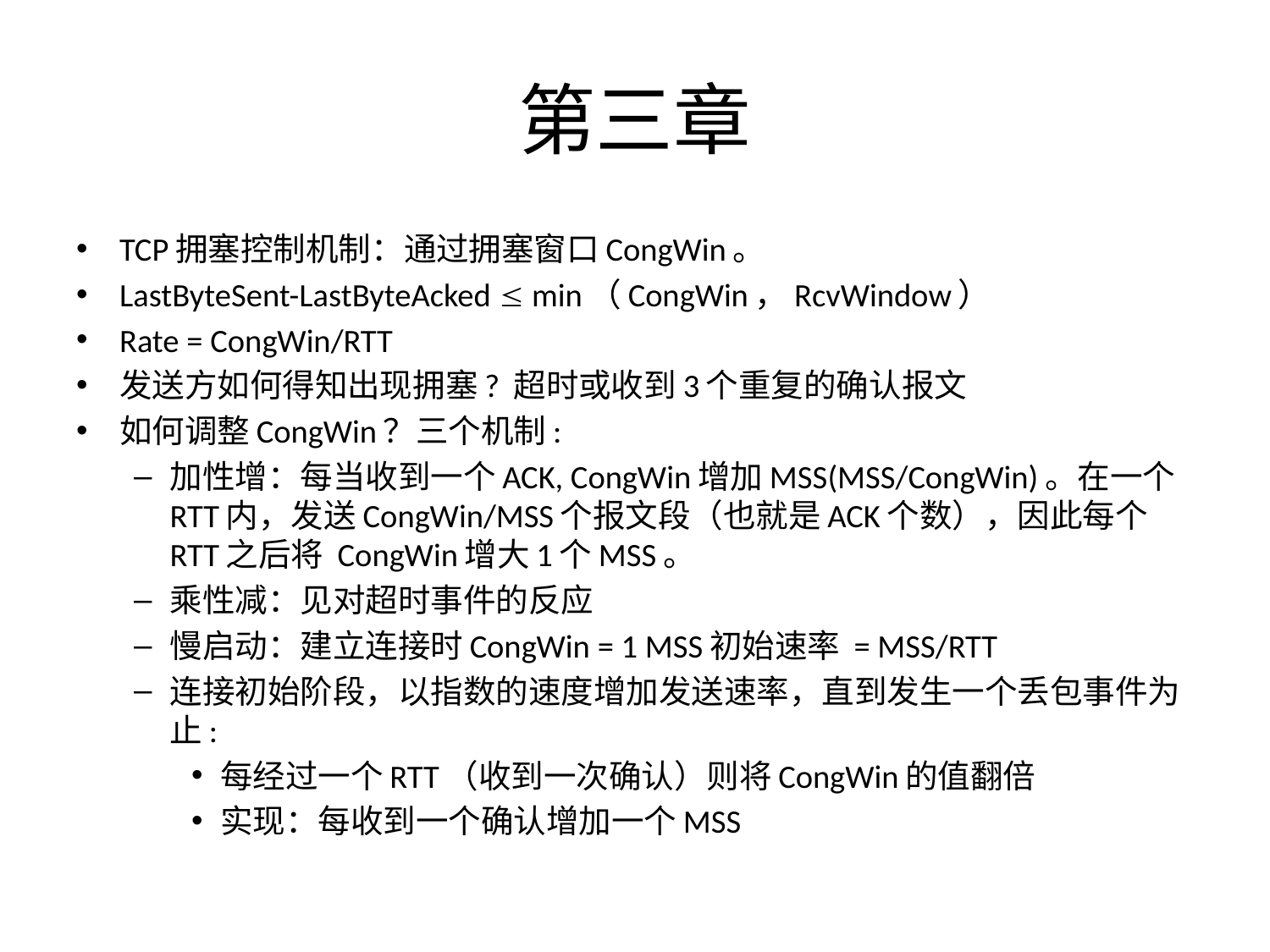

# 第三章
TCP拥塞控制机制：通过拥塞窗口CongWin。
LastByteSent-LastByteAcked ≤ min（CongWin，RcvWindow）
Rate = CongWin/RTT
发送方如何得知出现拥塞? 超时或收到3个重复的确认报文
如何调整CongWin？三个机制:
加性增：每当收到一个ACK, CongWin增加MSS(MSS/CongWin)。在一个RTT内，发送CongWin/MSS个报文段（也就是ACK个数），因此每个RTT之后将 CongWin增大1个MSS。
乘性减：见对超时事件的反应
慢启动：建立连接时CongWin = 1 MSS初始速率 = MSS/RTT
连接初始阶段，以指数的速度增加发送速率，直到发生一个丢包事件为止:
每经过一个RTT（收到一次确认）则将CongWin的值翻倍
实现：每收到一个确认增加一个MSS